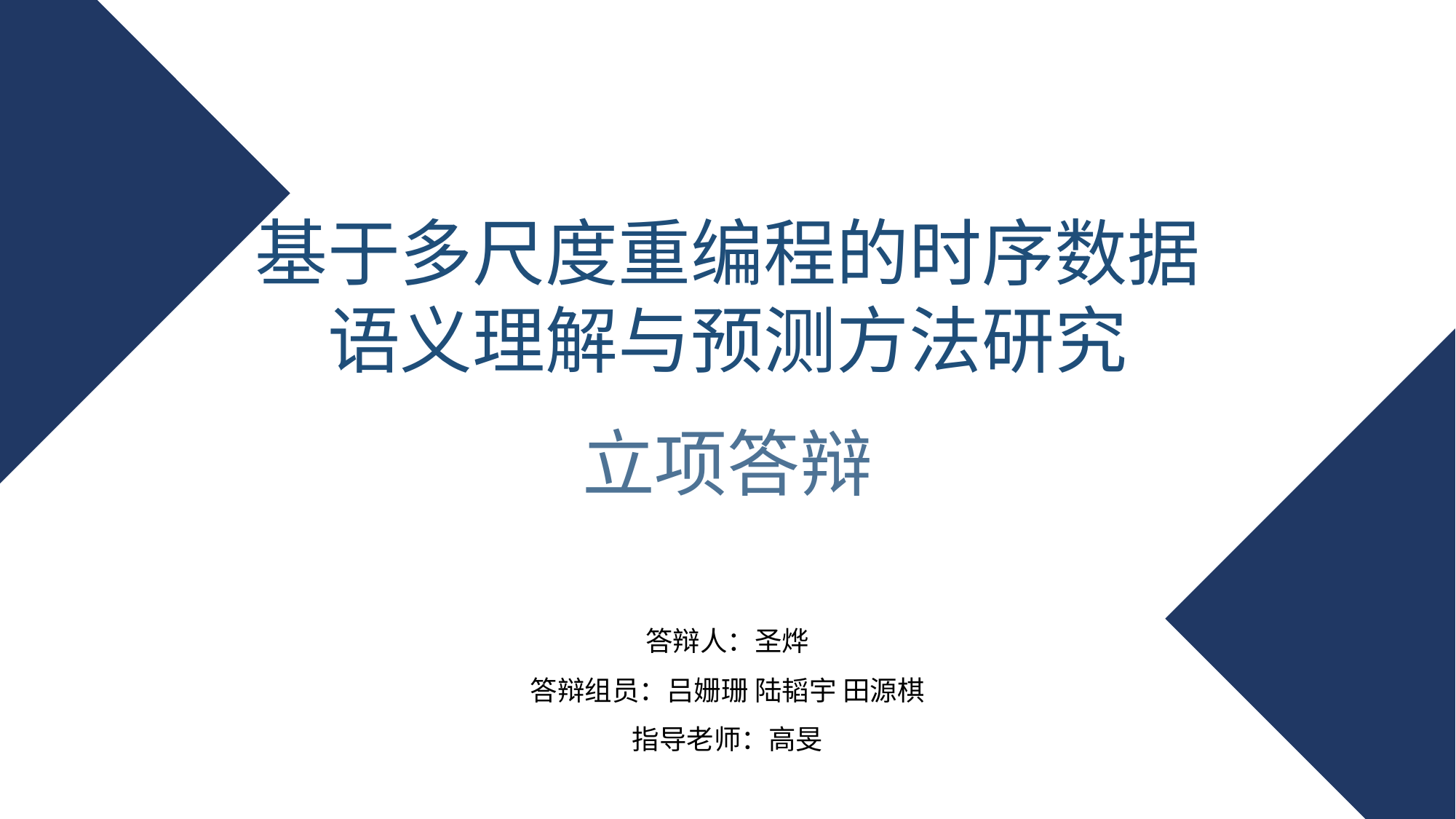

基于多尺度重编程的时序数据语义理解与预测方法研究
立项答辩

答辩人：圣烨
答辩组员：吕姗珊 陆韬宇 田源棋
指导老师：高旻